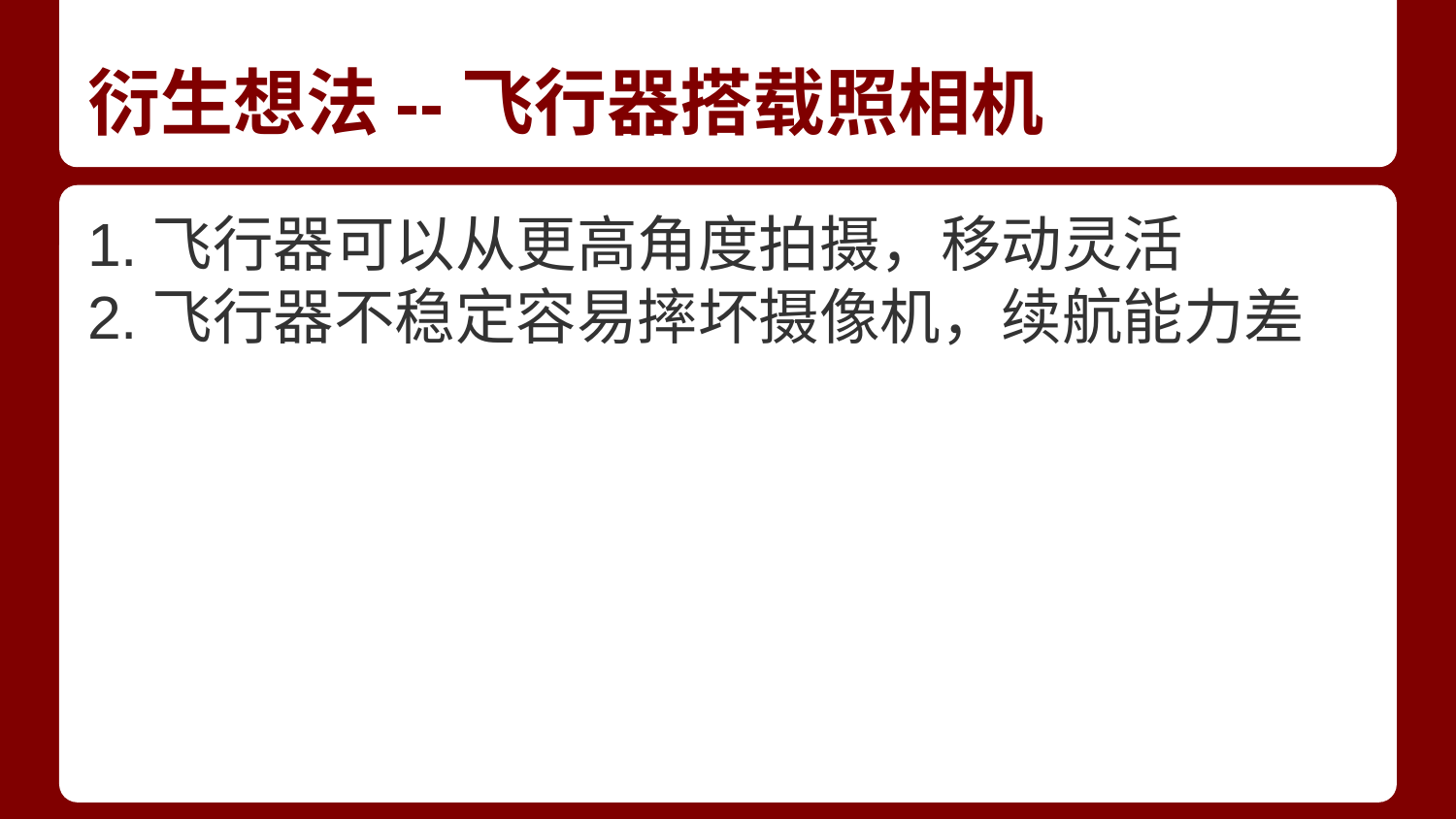

# 衍生想法--飞行器搭载照相机
1.飞行器可以从更高角度拍摄，移动灵活
2.飞行器不稳定容易摔坏摄像机，续航能力差